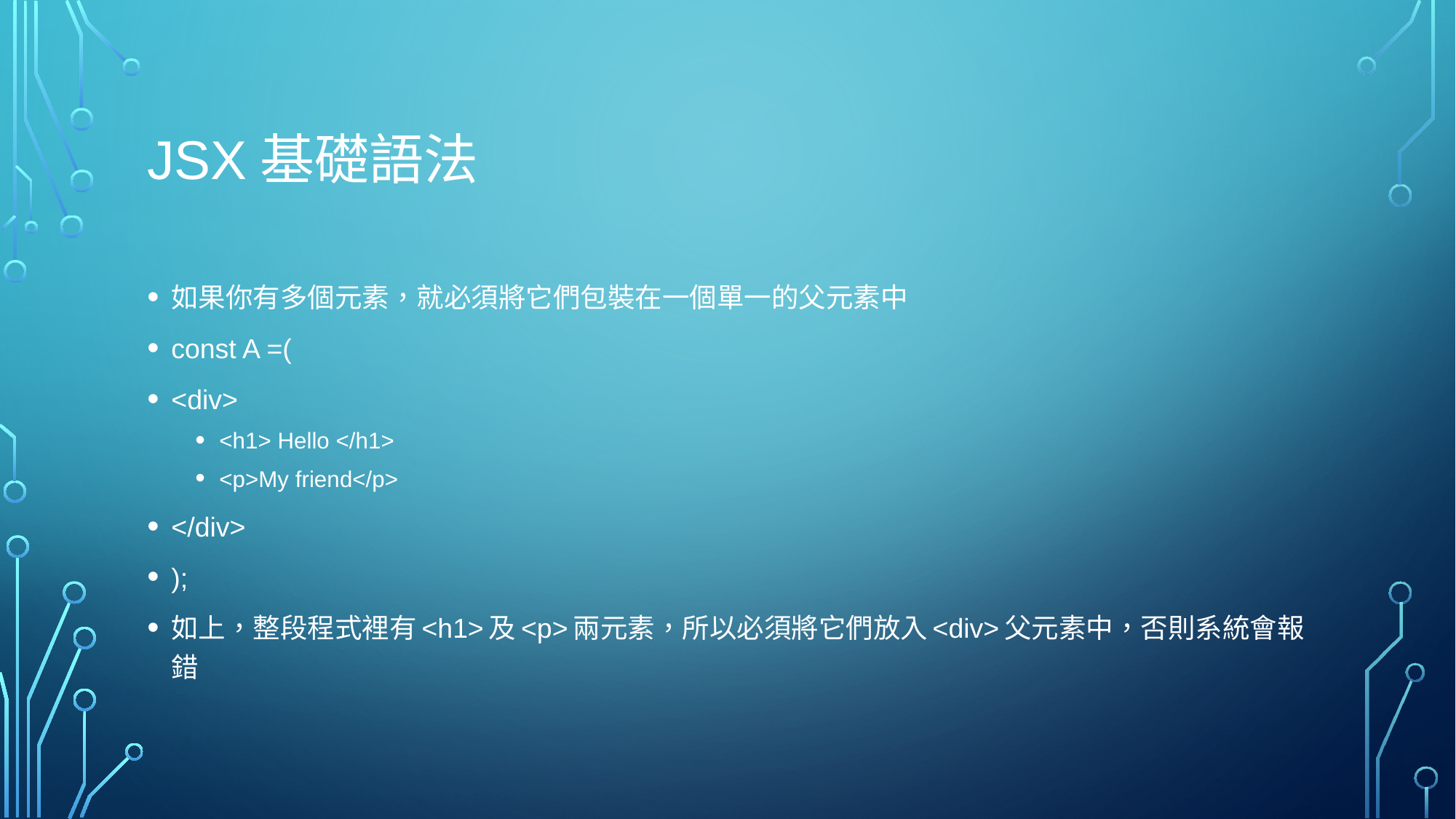

# JSX基礎語法
如果你有多個元素，就必須將它們包裝在一個單一的父元素中
const A =(
<div>
<h1> Hello </h1>
<p>My friend</p>
</div>
);
如上，整段程式裡有<h1>及<p>兩元素，所以必須將它們放入<div>父元素中，否則系統會報錯